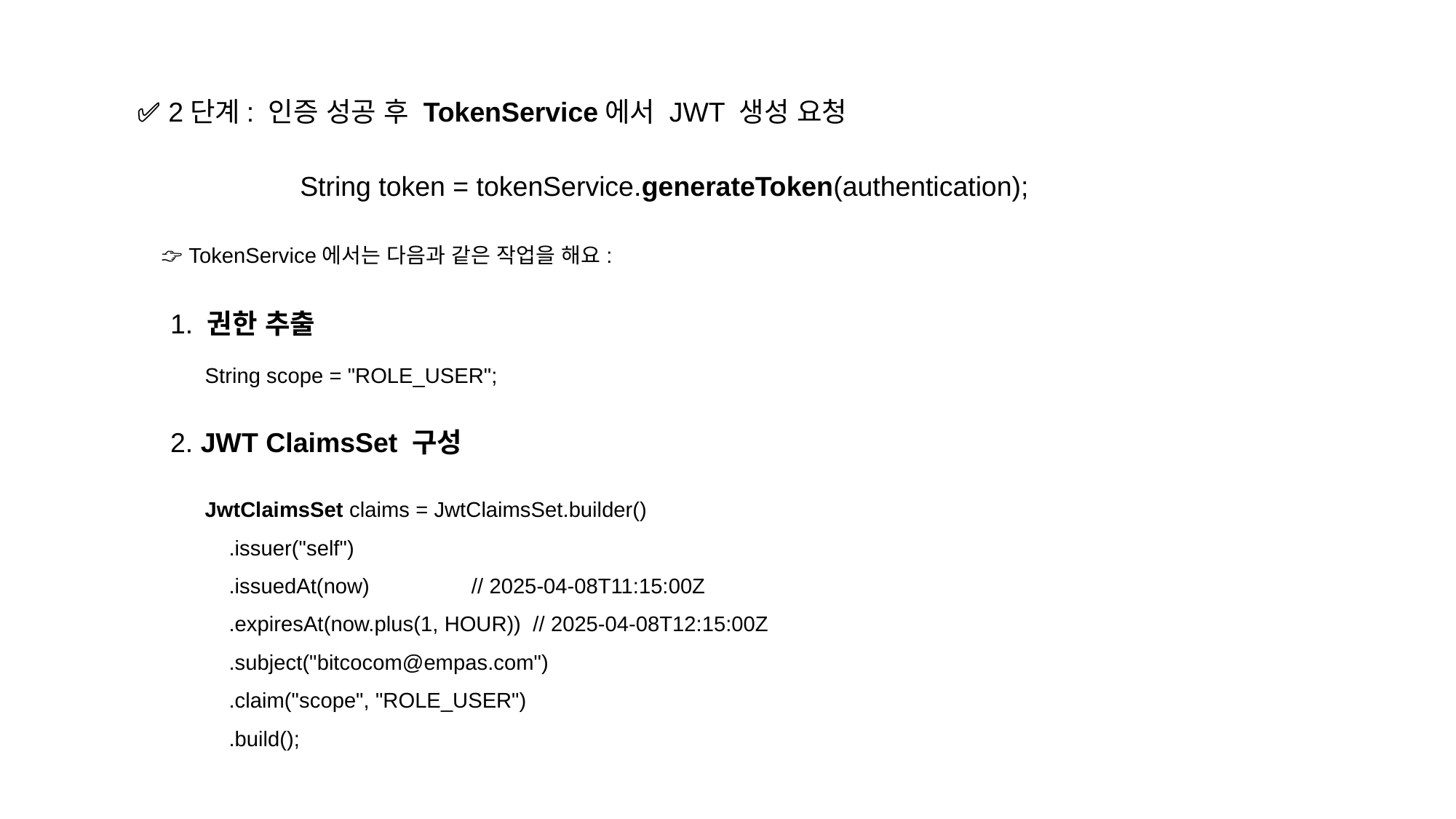

✅ 2단계: 인증 성공 후 TokenService에서 JWT 생성 요청
String token = tokenService.generateToken(authentication);
👉 TokenService에서는 다음과 같은 작업을 해요:
1. 권한 추출
String scope = "ROLE_USER";
2. JWT ClaimsSet 구성
JwtClaimsSet claims = JwtClaimsSet.builder()
    .issuer("self")
    .issuedAt(now)                 // 2025-04-08T11:15:00Z
    .expiresAt(now.plus(1, HOUR))  // 2025-04-08T12:15:00Z
    .subject("bitcocom@empas.com")
    .claim("scope", "ROLE_USER")
    .build();